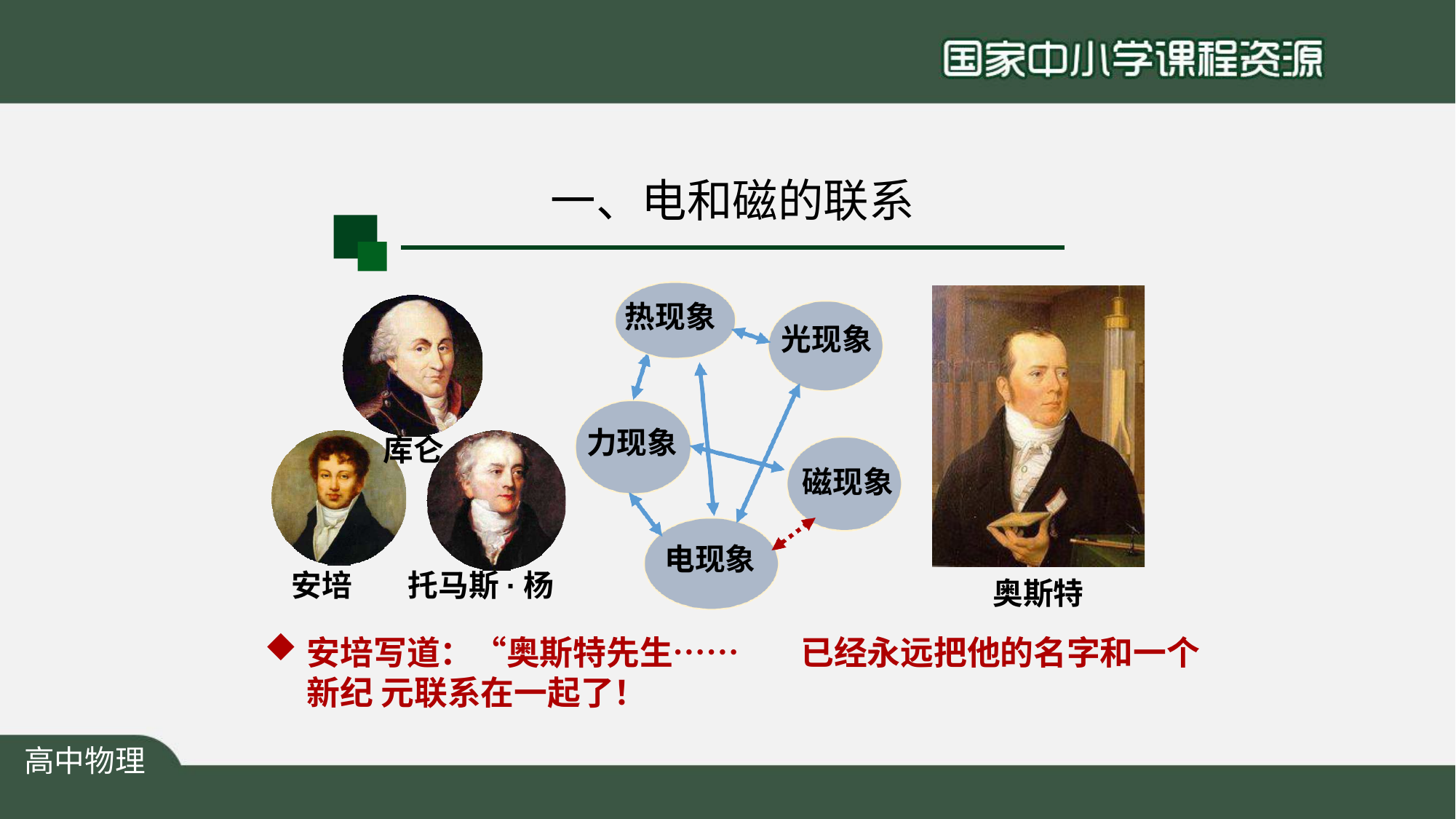

# 一、电和磁的联系

热现象
光现象
力现象
库仑

磁现象

电现象
安培	托马斯·杨
奥斯特
安培写道：“奥斯特先生……	已经永远把他的名字和一个新纪 元联系在一起了！
高中物理